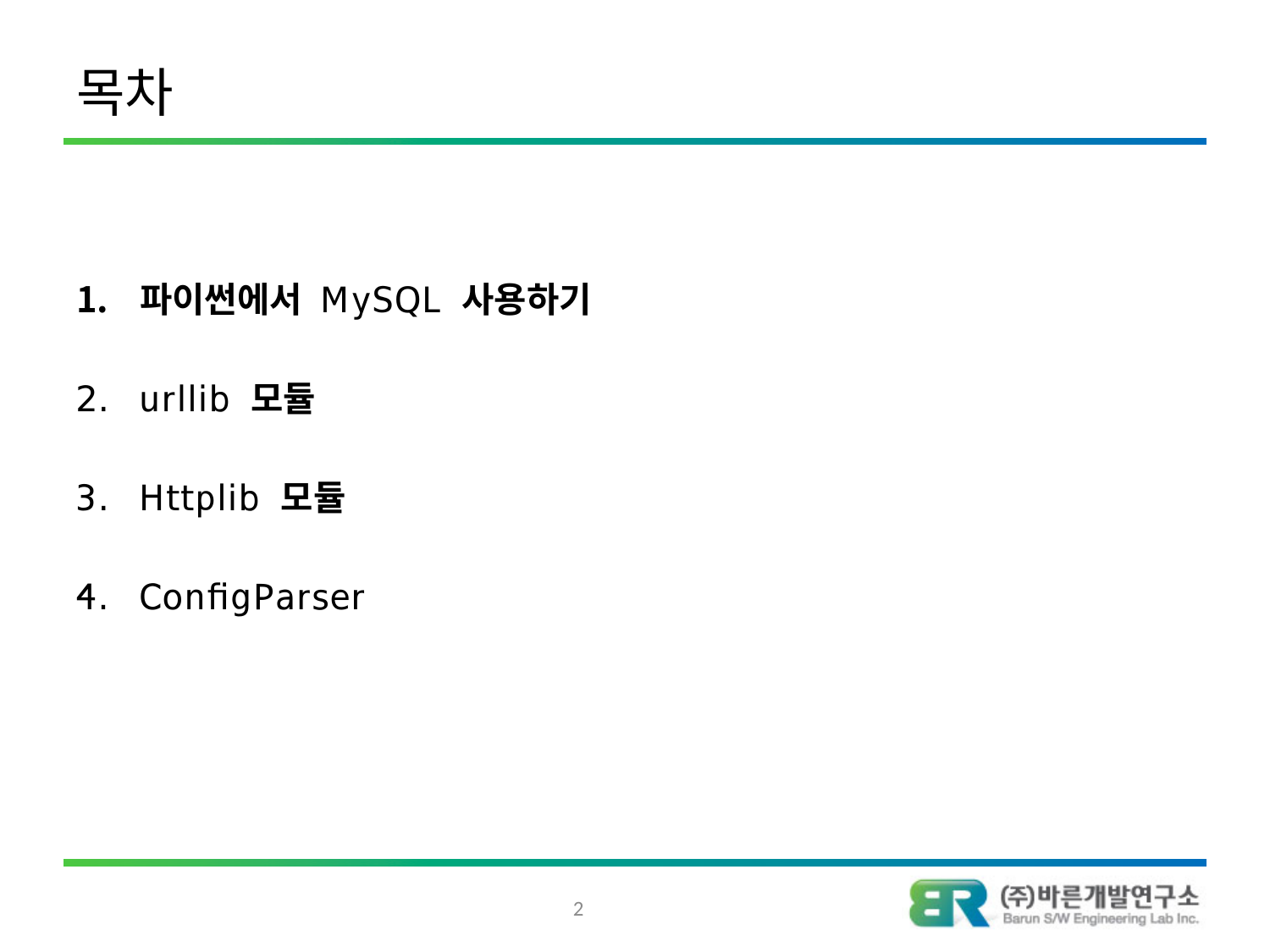

# 목차

파이썬에서 MySQL 사용하기

urllib 모듈

Httplib 모듈

ConfigParser
2